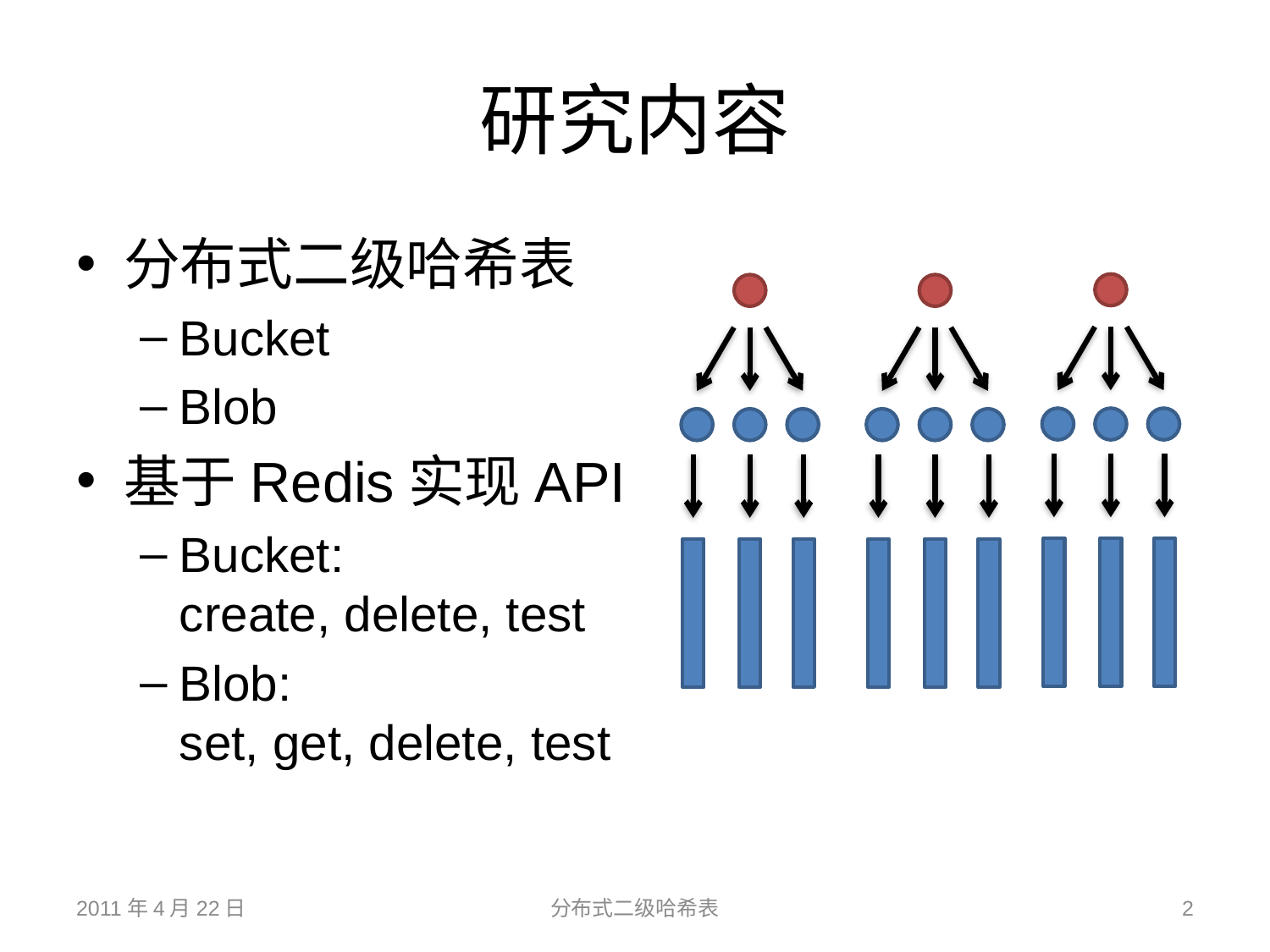

# 研究内容
分布式二级哈希表
Bucket
Blob
基于Redis实现API
Bucket:
create, delete, test
Blob:
set, get, delete, test

2011年4月22日
分布式二级哈希表
2